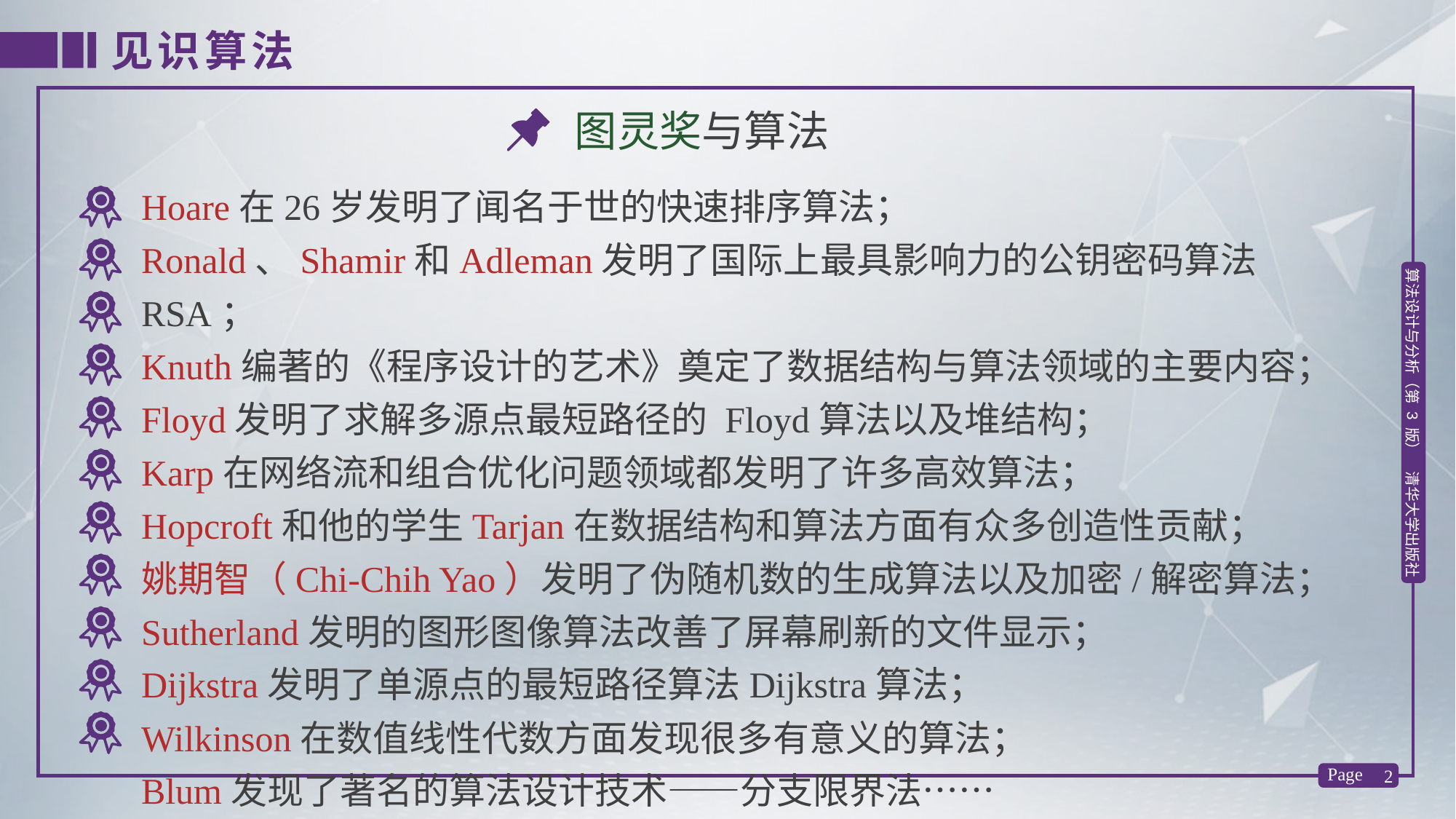

见识算法
图灵奖与算法

Hoare在26岁发明了闻名于世的快速排序算法；
Ronald、Shamir和Adleman发明了国际上最具影响力的公钥密码算法RSA；
Knuth编著的《程序设计的艺术》奠定了数据结构与算法领域的主要内容；
Floyd发明了求解多源点最短路径的 Floyd算法以及堆结构；
Karp在网络流和组合优化问题领域都发明了许多高效算法；
Hopcroft和他的学生Tarjan在数据结构和算法方面有众多创造性贡献；
姚期智（Chi-Chih Yao）发明了伪随机数的生成算法以及加密/解密算法；Sutherland发明的图形图像算法改善了屏幕刷新的文件显示；
Dijkstra发明了单源点的最短路径算法Dijkstra算法；
Wilkinson在数值线性代数方面发现很多有意义的算法；
Blum发现了著名的算法设计技术——分支限界法……